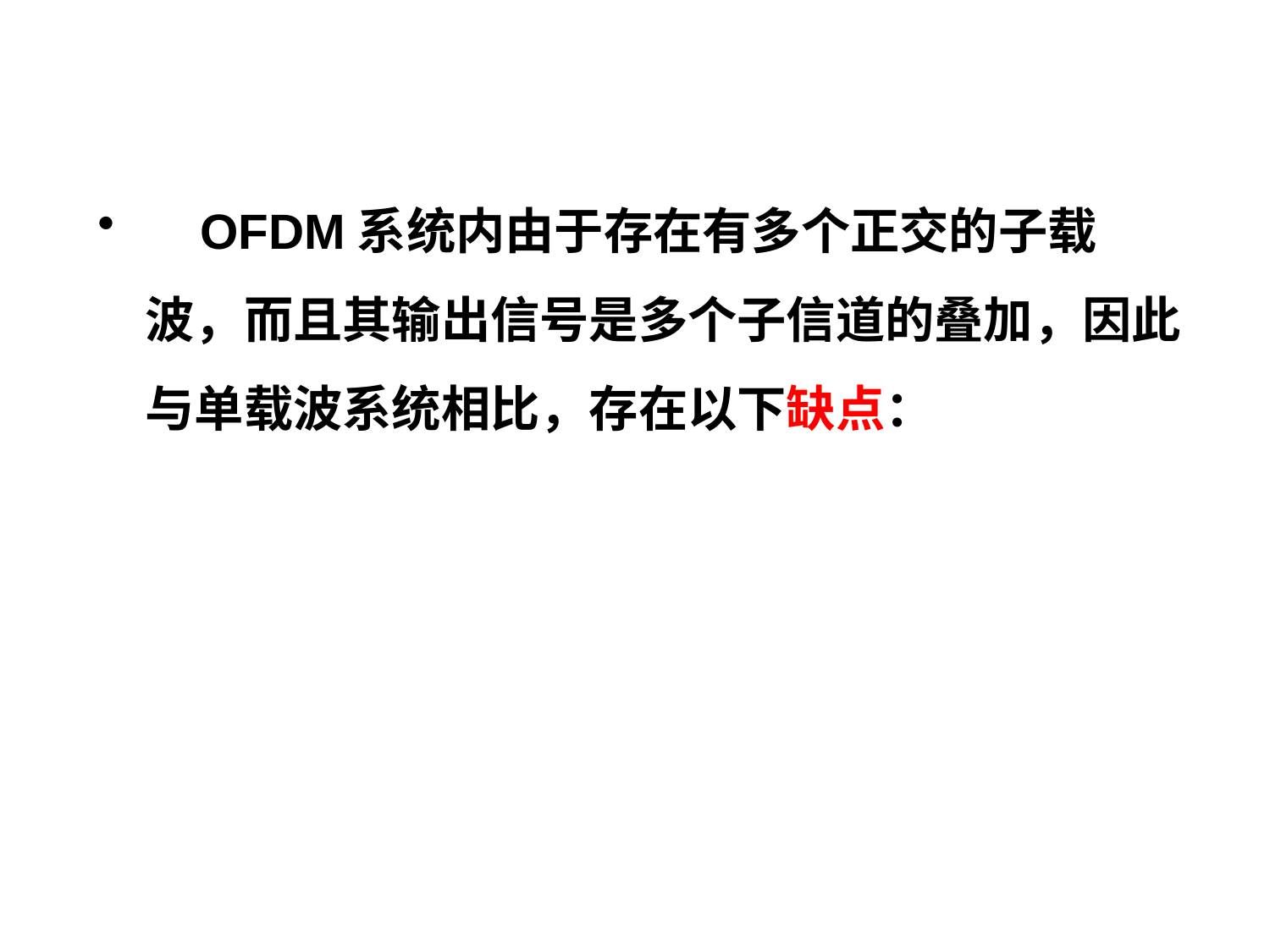

OFDM系统内由于存在有多个正交的子载波，而且其输出信号是多个子信道的叠加，因此与单载波系统相比，存在以下缺点：